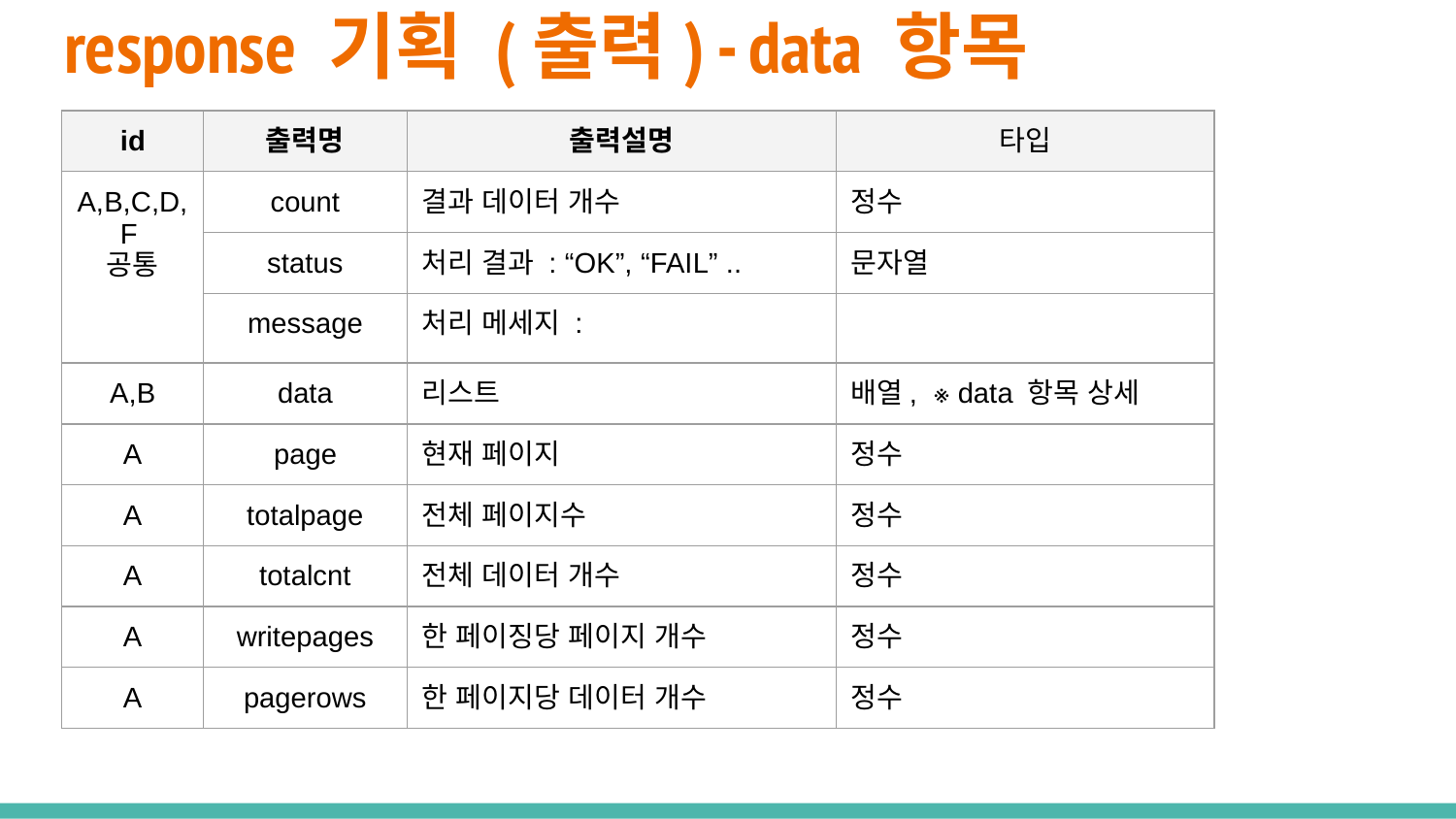

# response 기획 (출력) - data 항목
| id | 출력명 | 출력설명 | 타입 |
| --- | --- | --- | --- |
| A,B,C,D,F 공통 | count | 결과 데이터 개수 | 정수 |
|  | status | 처리 결과 : “OK”, “FAIL” .. | 문자열 |
|  | message | 처리 메세지 : |  |
| A,B | data | 리스트 | 배열, ※ data 항목 상세 |
| A | page | 현재 페이지 | 정수 |
| A | totalpage | 전체 페이지수 | 정수 |
| A | totalcnt | 전체 데이터 개수 | 정수 |
| A | writepages | 한 페이징당 페이지 개수 | 정수 |
| A | pagerows | 한 페이지당 데이터 개수 | 정수 |